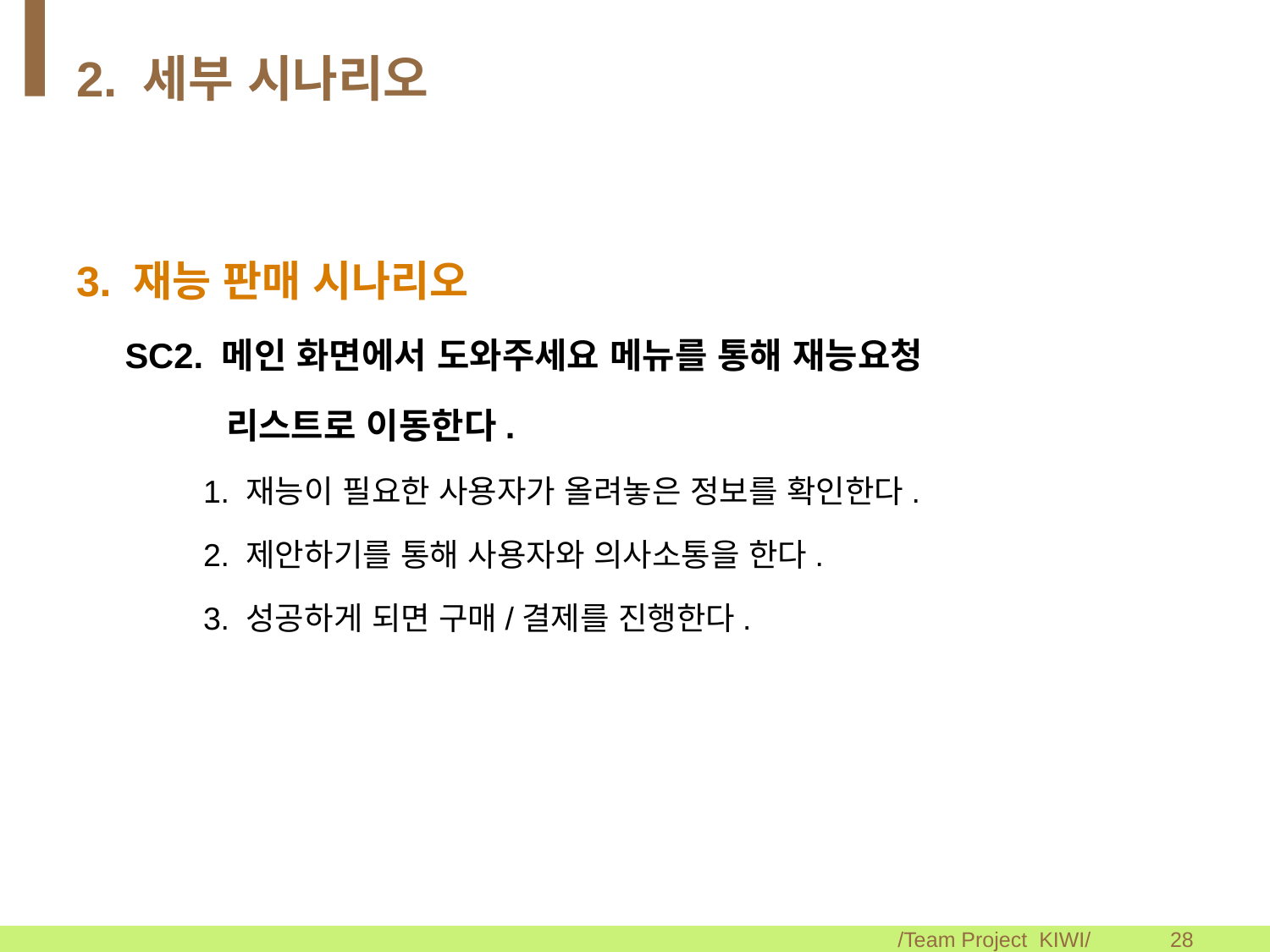

# 2. 세부 시나리오
3. 재능 판매 시나리오
     SC2. 메인 화면에서 도와주세요 메뉴를 통해 재능요청
리스트로 이동한다.
	1. 재능이 필요한 사용자가 올려놓은 정보를 확인한다.
	2. 제안하기를 통해 사용자와 의사소통을 한다.
	3. 성공하게 되면 구매/결제를 진행한다.
/Team Project  KIWI/
28